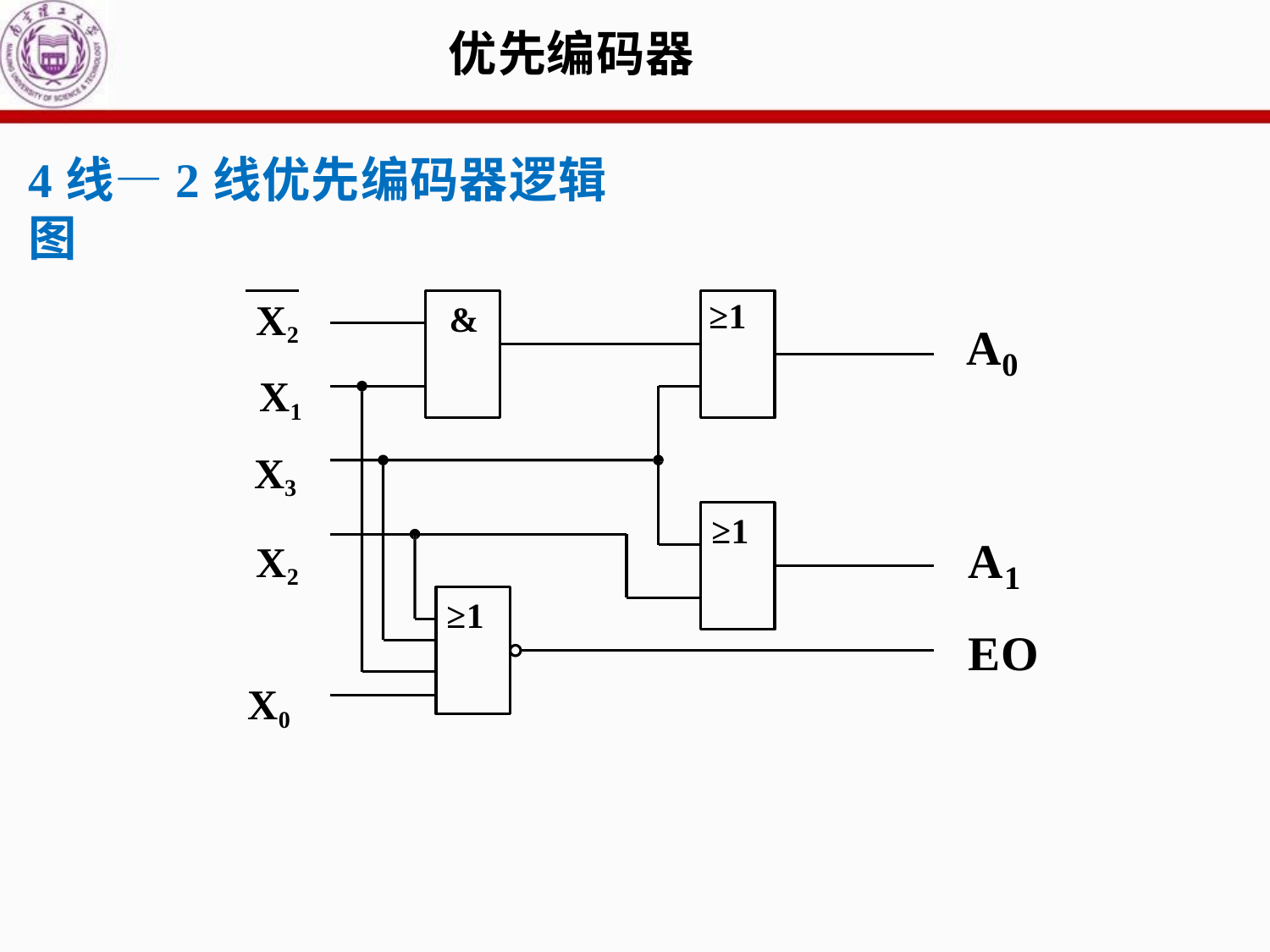

# 优先编码器
4线—2线优先编码器逻辑图
X2  X1  X3
X2

≥1
&
A

0

≥1

A

1

≥1

EO

X0